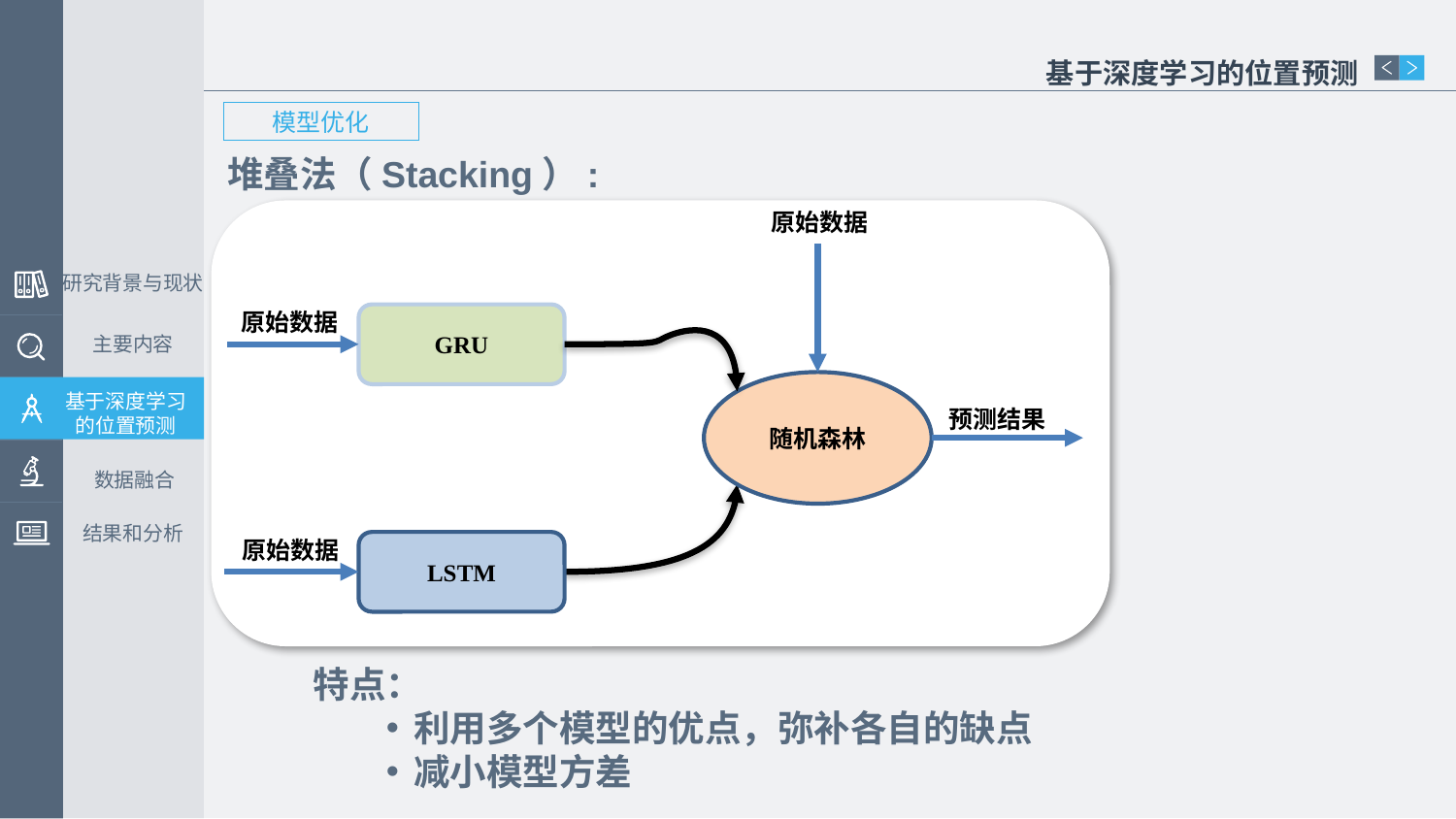

基于深度学习的位置预测

模型优化
堆叠法（Stacking）:

原始数据

研究背景与现状

原始数据
GRU
主要内容

随机森林

基于深度学习的位置预测

预测结果

数据融合
结果和分析

原始数据
LSTM
特点：
利用多个模型的优点，弥补各自的缺点
减小模型方差